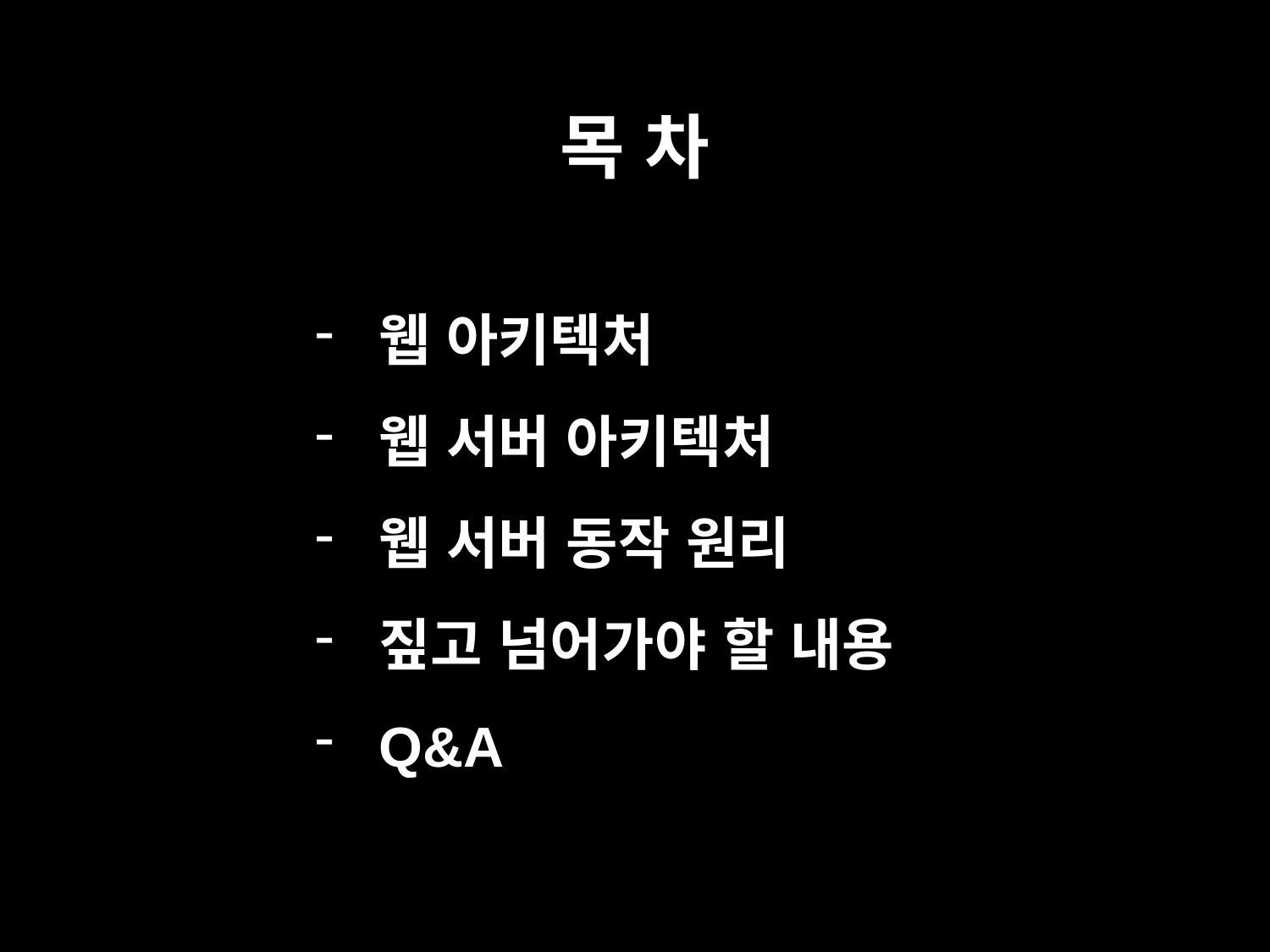

목 차
웹 아키텍처
웹 서버 아키텍처
웹 서버 동작 원리
짚고 넘어가야 할 내용
Q&A